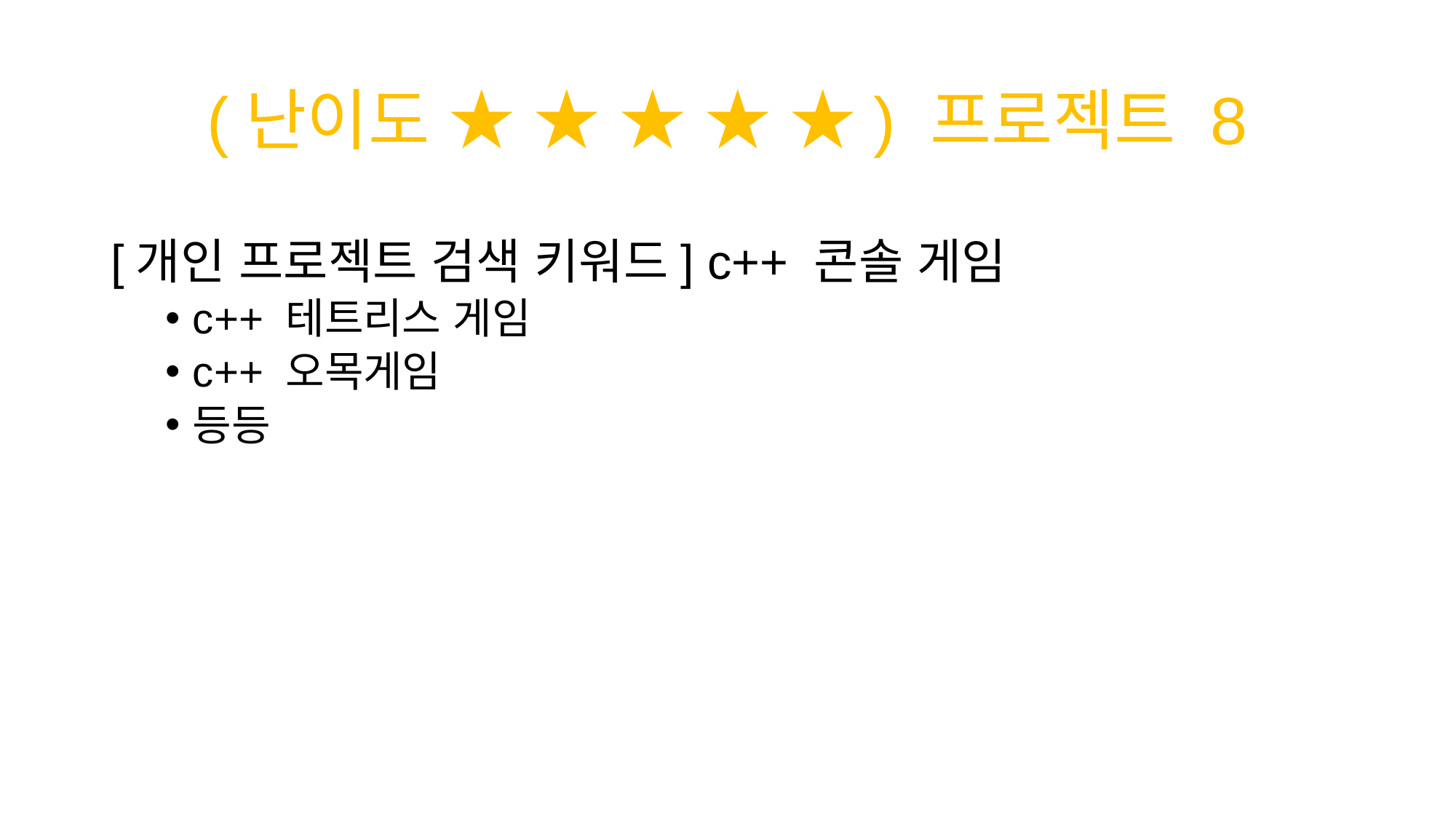

# (난이도 ★ ★ ★ ★ ★) 프로젝트 8
[개인 프로젝트 검색 키워드] c++ 콘솔 게임
c++ 테트리스 게임
c++ 오목게임
등등